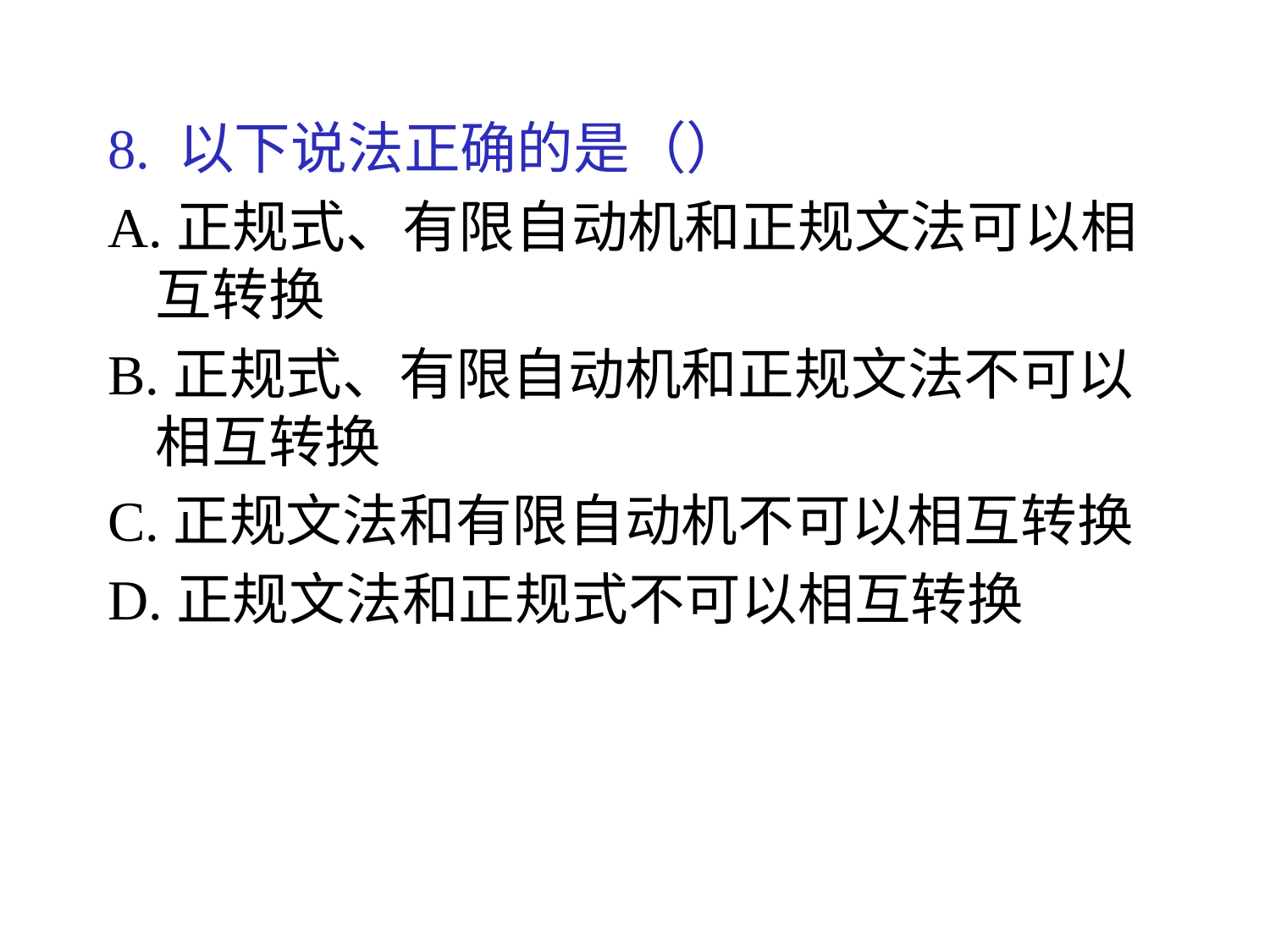

8. 以下说法正确的是（）
A.正规式、有限自动机和正规文法可以相互转换
B.正规式、有限自动机和正规文法不可以相互转换
C.正规文法和有限自动机不可以相互转换
D.正规文法和正规式不可以相互转换